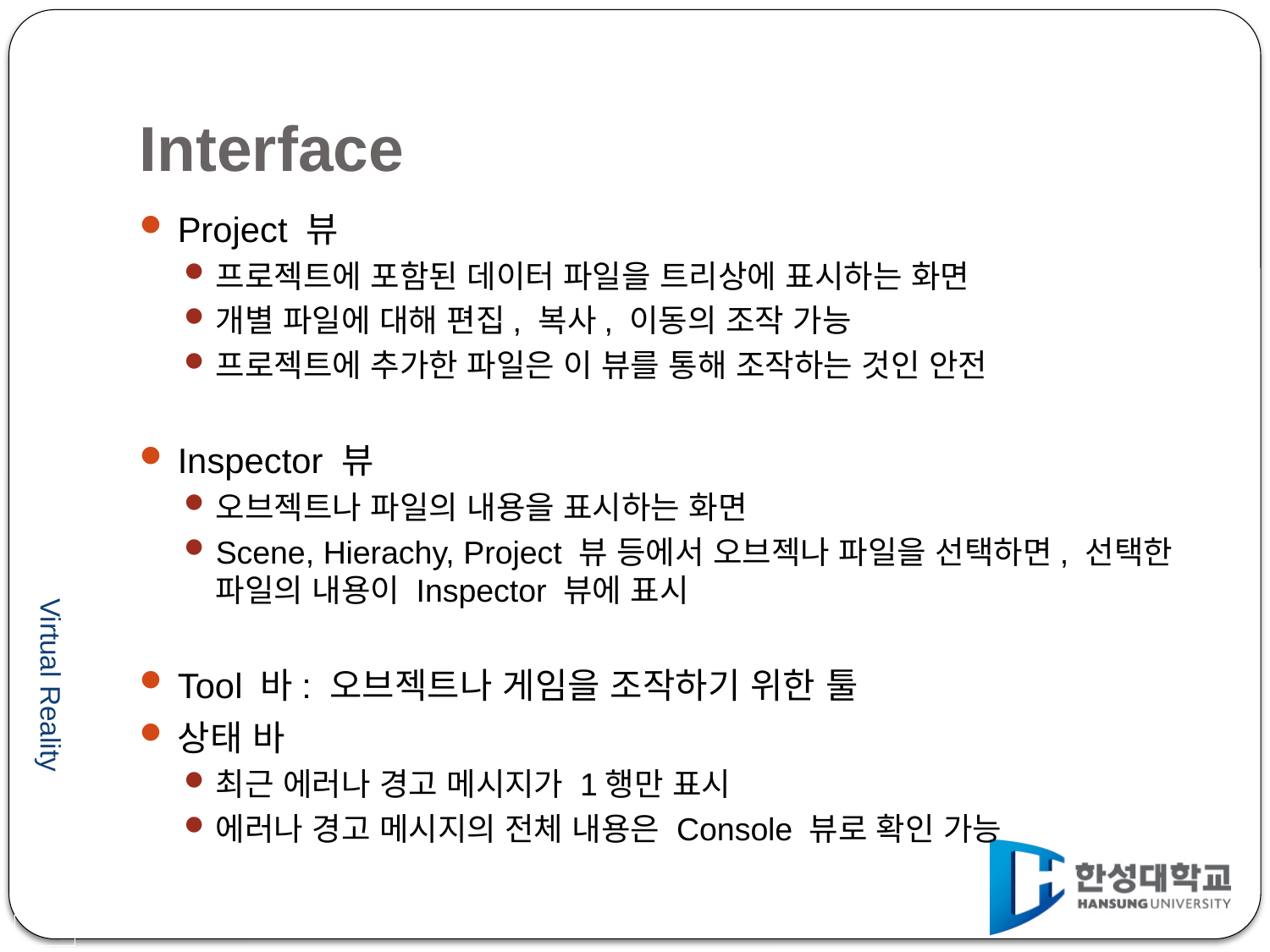

# Interface
Project 뷰
프로젝트에 포함된 데이터 파일을 트리상에 표시하는 화면
개별 파일에 대해 편집, 복사, 이동의 조작 가능
프로젝트에 추가한 파일은 이 뷰를 통해 조작하는 것인 안전

Inspector 뷰
오브젝트나 파일의 내용을 표시하는 화면
Scene, Hierachy, Project 뷰 등에서 오브젝나 파일을 선택하면, 선택한 파일의 내용이 Inspector 뷰에 표시

Tool 바: 오브젝트나 게임을 조작하기 위한 툴
상태 바
최근 에러나 경고 메시지가 1행만 표시
에러나 경고 메시지의 전체 내용은 Console 뷰로 확인 가능